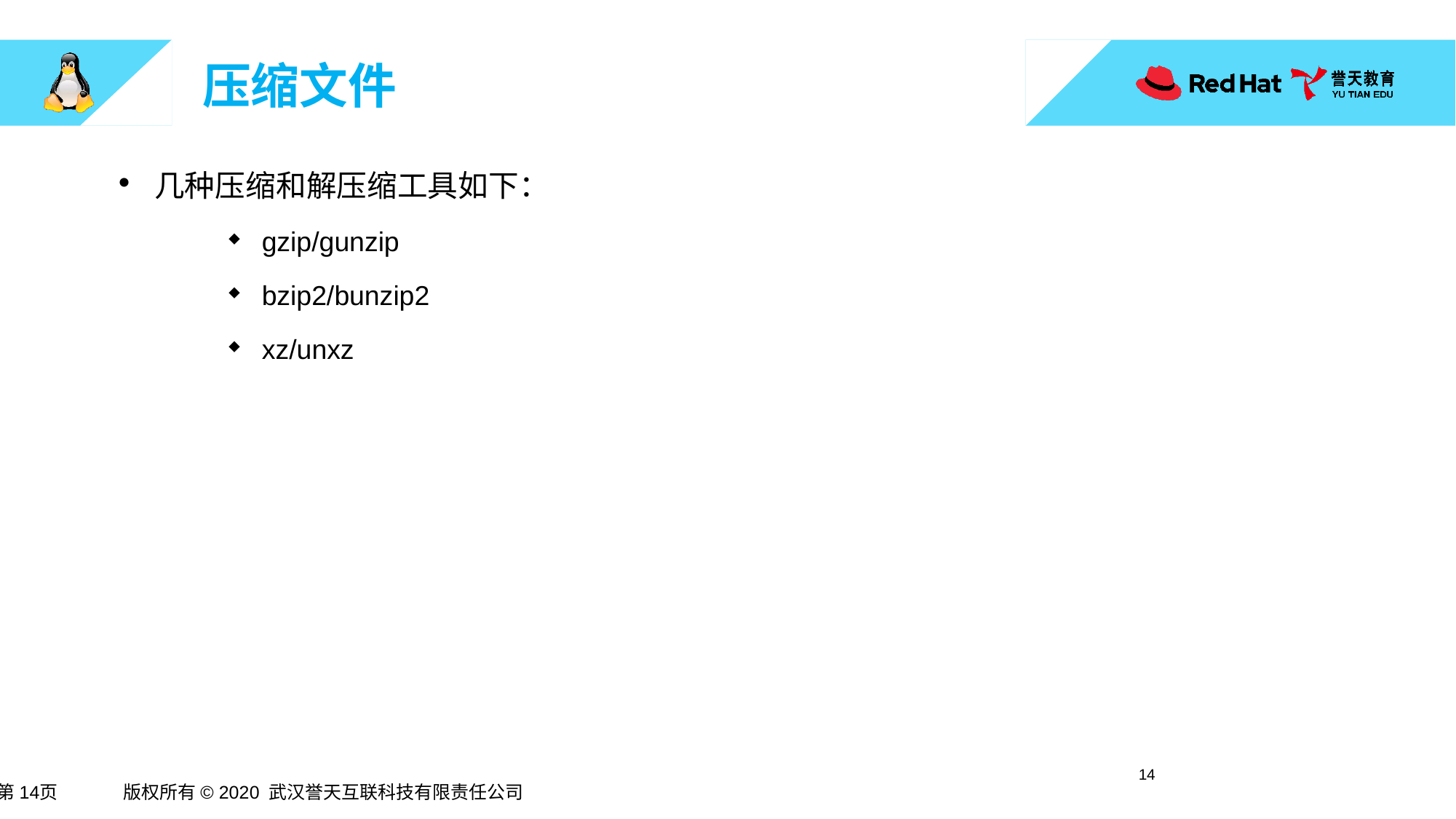

# 压缩文件
几种压缩和解压缩工具如下：
gzip/gunzip
bzip2/bunzip2
xz/unxz

14